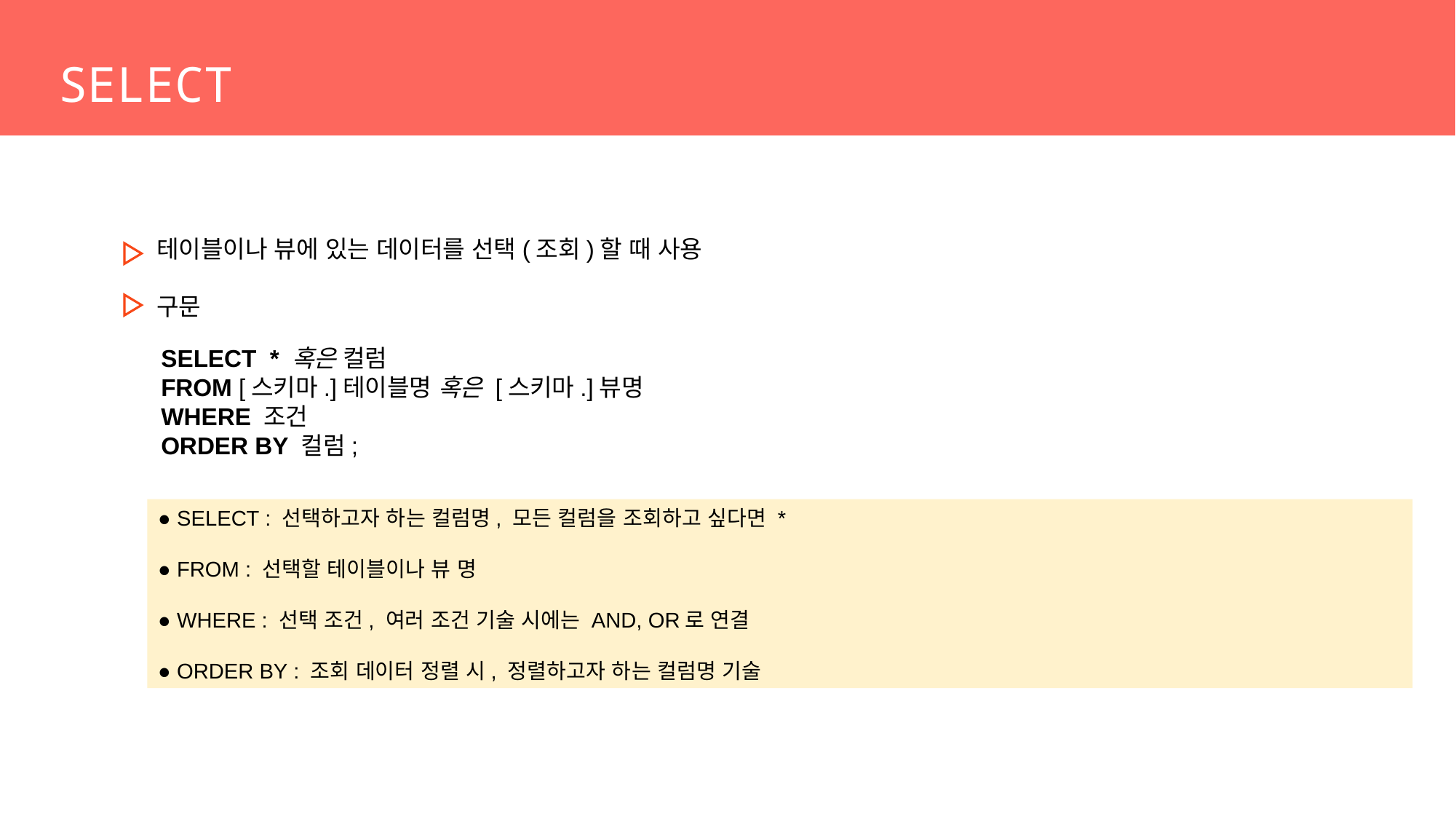

SELECT
테이블이나 뷰에 있는 데이터를 선택(조회)할 때 사용

구문

SELECT  * 혹은 컬럼
FROM [스키마.]테이블명 혹은 [스키마.]뷰명
WHERE 조건
ORDER BY 컬럼;
● SELECT : 선택하고자 하는 컬럼명, 모든 컬럼을 조회하고 싶다면 *

● FROM : 선택할 테이블이나 뷰 명

● WHERE : 선택 조건, 여러 조건 기술 시에는 AND, OR로 연결

● ORDER BY : 조회 데이터 정렬 시, 정렬하고자 하는 컬럼명 기술